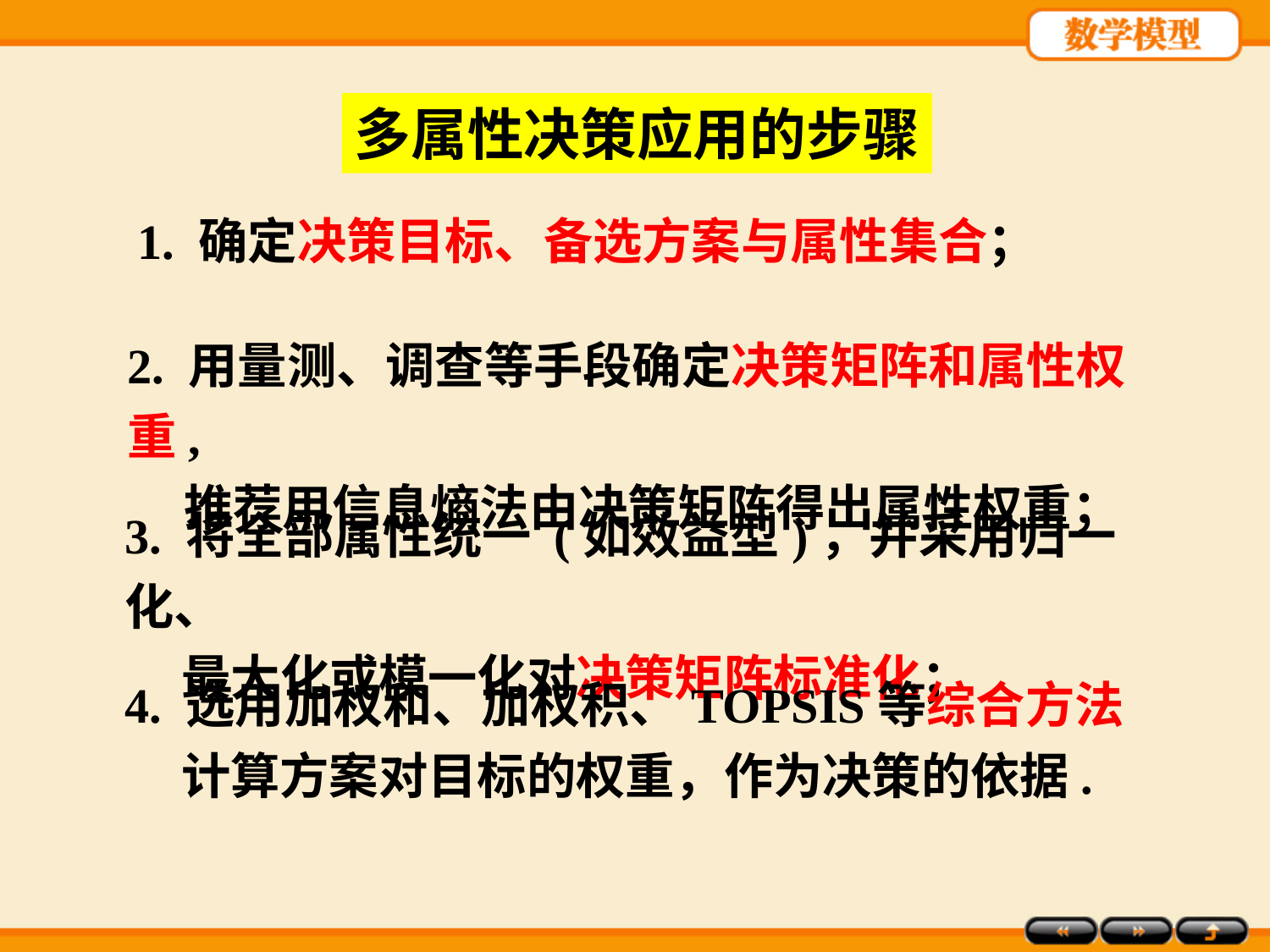

多属性决策应用的步骤
1. 确定决策目标、备选方案与属性集合；
2. 用量测、调查等手段确定决策矩阵和属性权重,
    推荐用信息熵法由决策矩阵得出属性权重；
3. 将全部属性统一 (如效益型)，并采用归一化、
    最大化或模一化对决策矩阵标准化；
4. 选用加权和、加权积、TOPSIS等综合方法
    计算方案对目标的权重，作为决策的依据.